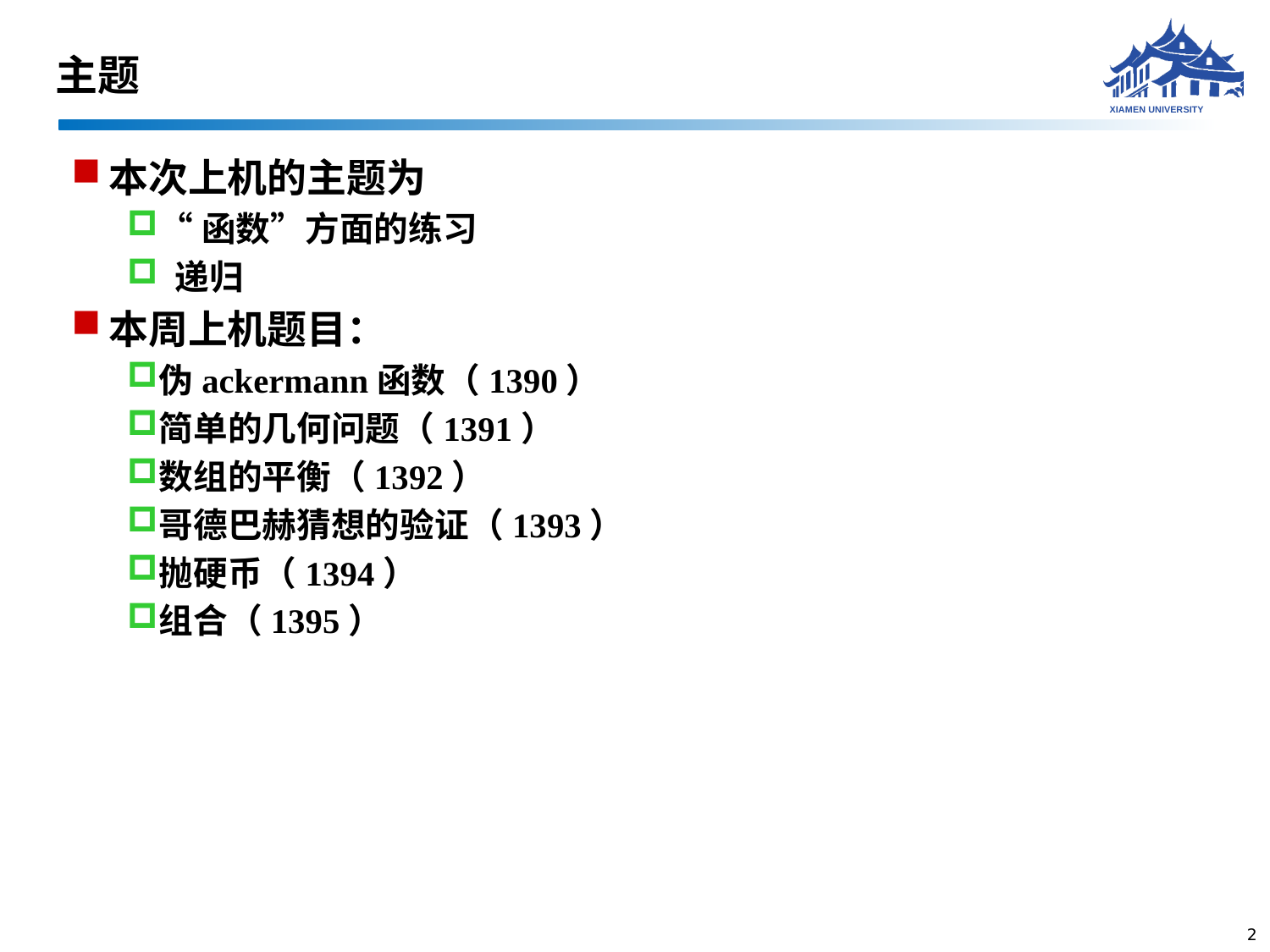

# 主题
本次上机的主题为
“函数”方面的练习
 递归
本周上机题目：
伪ackermann函数（1390）
简单的几何问题（1391）
数组的平衡（1392）
哥德巴赫猜想的验证（1393）
抛硬币（1394）
组合（1395）

2